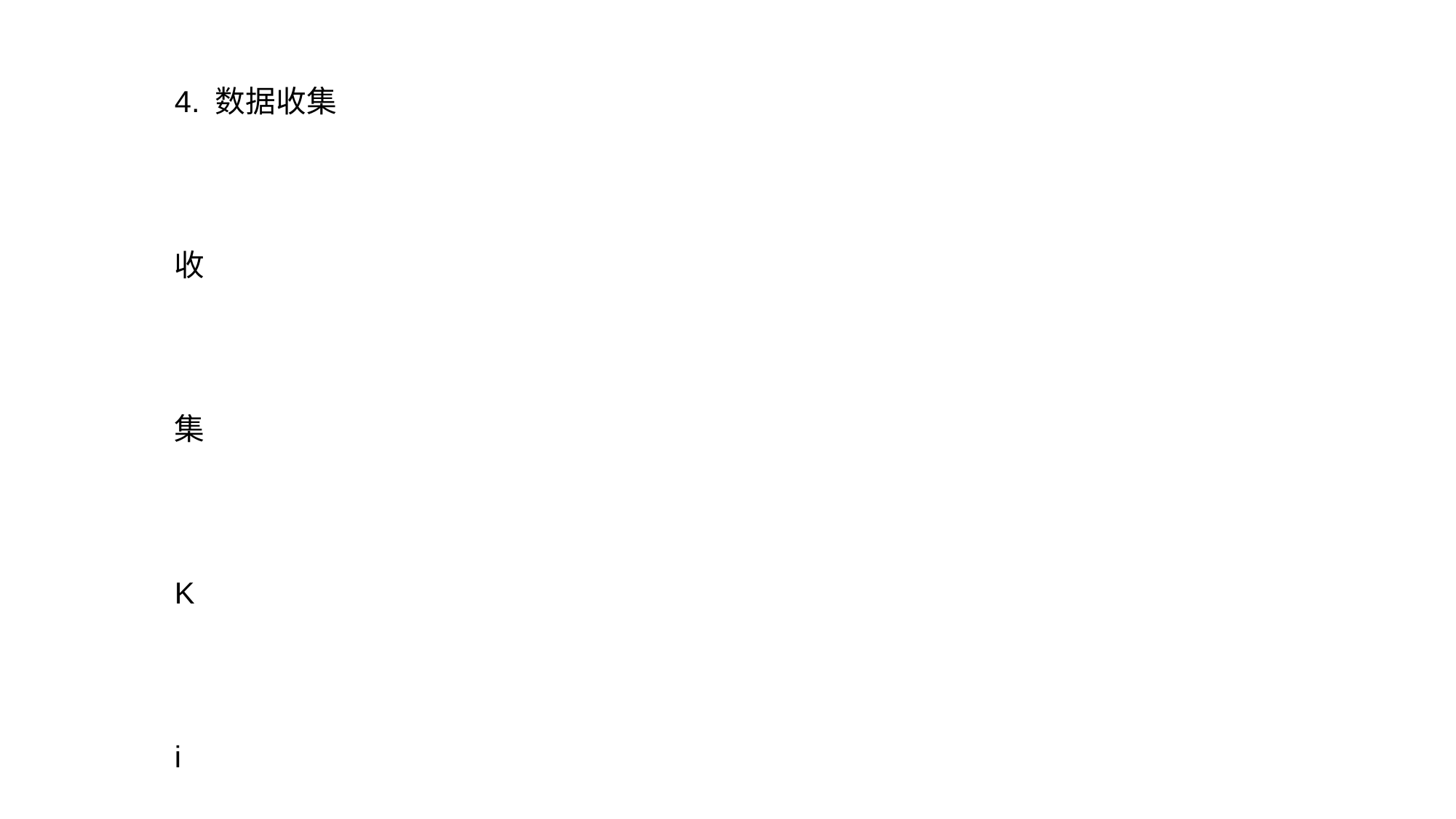

4. 数据收集

收
集
K
i
v
a
平
台
2
0
1
8
年
1
2
月
至
2
0
1
9
年
3
月
公
开
贷
款
数
据
，
含
发
起
人
及
展
示
素
材
、
所
属
地
区
、
区
域
合
作
伙
伴
等
信
息